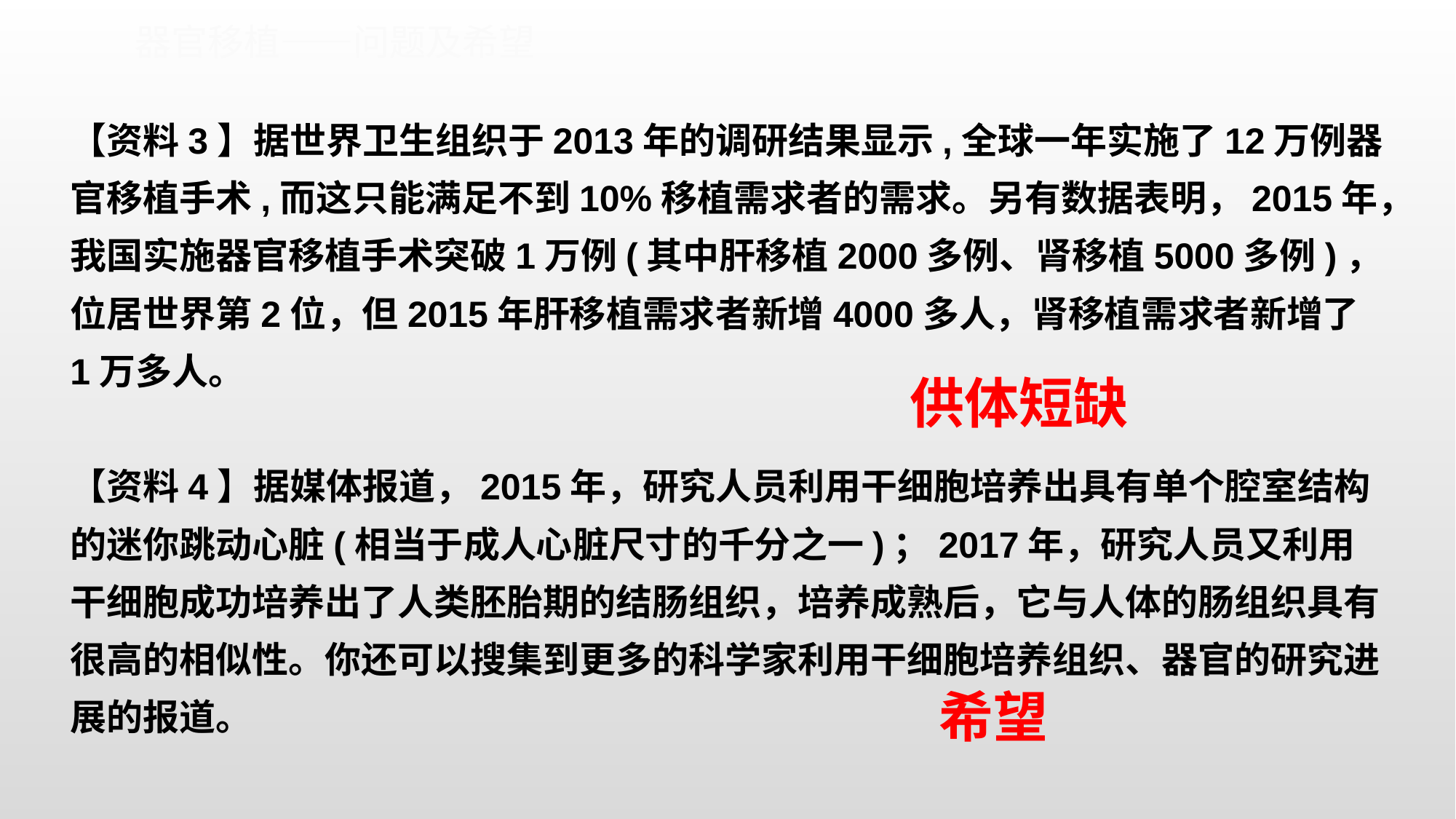

器官移植——问题及希望
【资料3】据世界卫生组织于2013年的调研结果显示,全球一年实施了12万例器官移植手术,而这只能满足不到10%移植需求者的需求。另有数据表明，2015年，我国实施器官移植手术突破1万例(其中肝移植2000多例、肾移植5000多例)，位居世界第2位，但2015年肝移植需求者新增4000多人，肾移植需求者新增了1万多人。

【资料4】据媒体报道，2015年，研究人员利用干细胞培养出具有单个腔室结构的迷你跳动心脏(相当于成人心脏尺寸的千分之一)；2017年，研究人员又利用干细胞成功培养出了人类胚胎期的结肠组织，培养成熟后，它与人体的肠组织具有很高的相似性。你还可以搜集到更多的科学家利用干细胞培养组织、器官的研究进展的报道。
供体短缺
希望